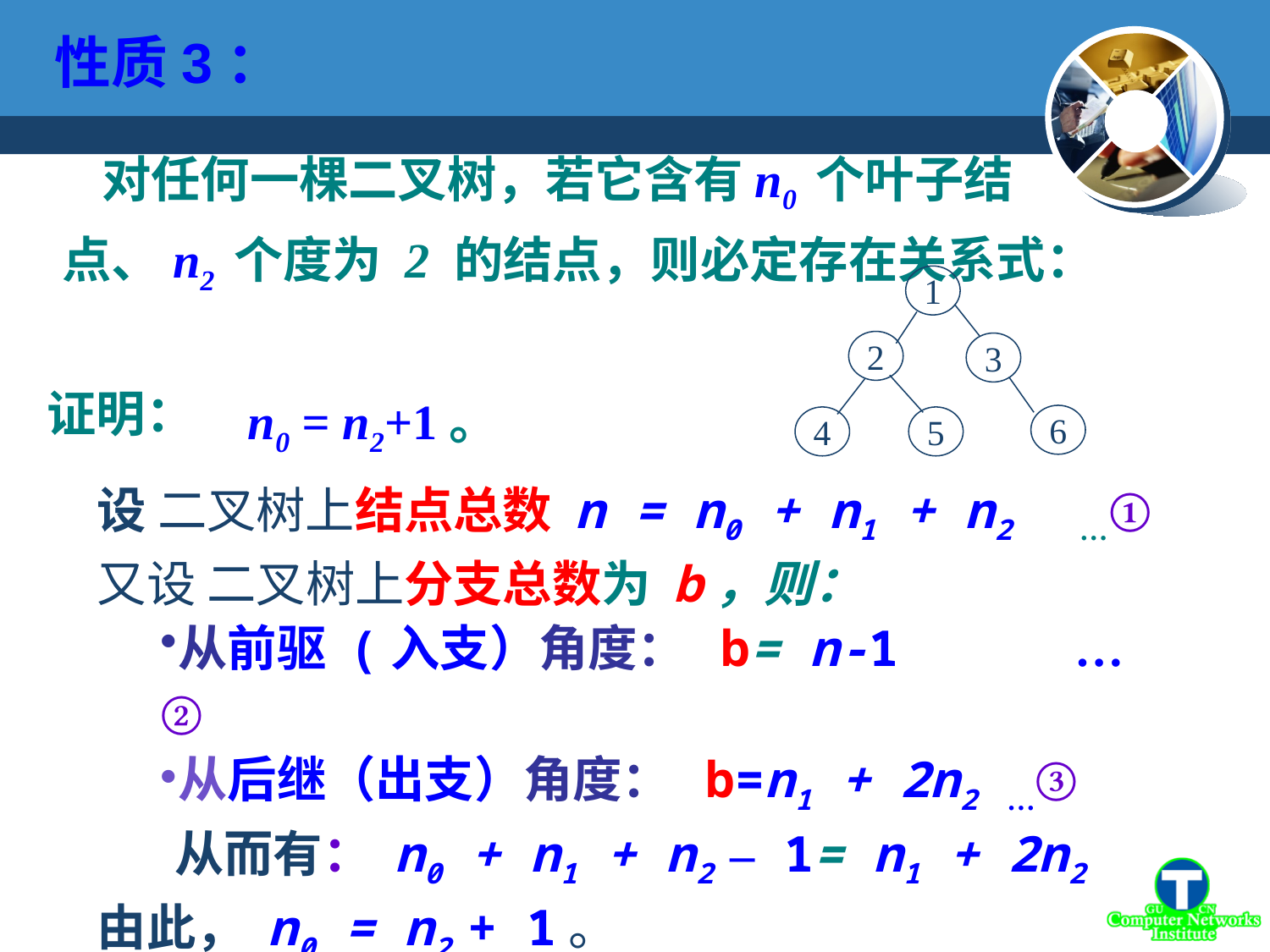

性质3：
     对任何一棵二叉树，若它含有n0 个叶子结点、n2 个度为 2 的结点，则必定存在关系式：
                   n0 = n2+1。
1

2
3

6
4
5
证明：
设 二叉树上结点总数 n = n0 + n1 + n2    …①
又设 二叉树上分支总数为 b，则：
从前驱 (入支）角度：  b= n-1      … ②
从后继（出支）角度：  b=n1 + 2n2 …③
          从而有： n0 + n1 + n2 – 1= n1 + 2n2
由此， n0 = n2 + 1。
23